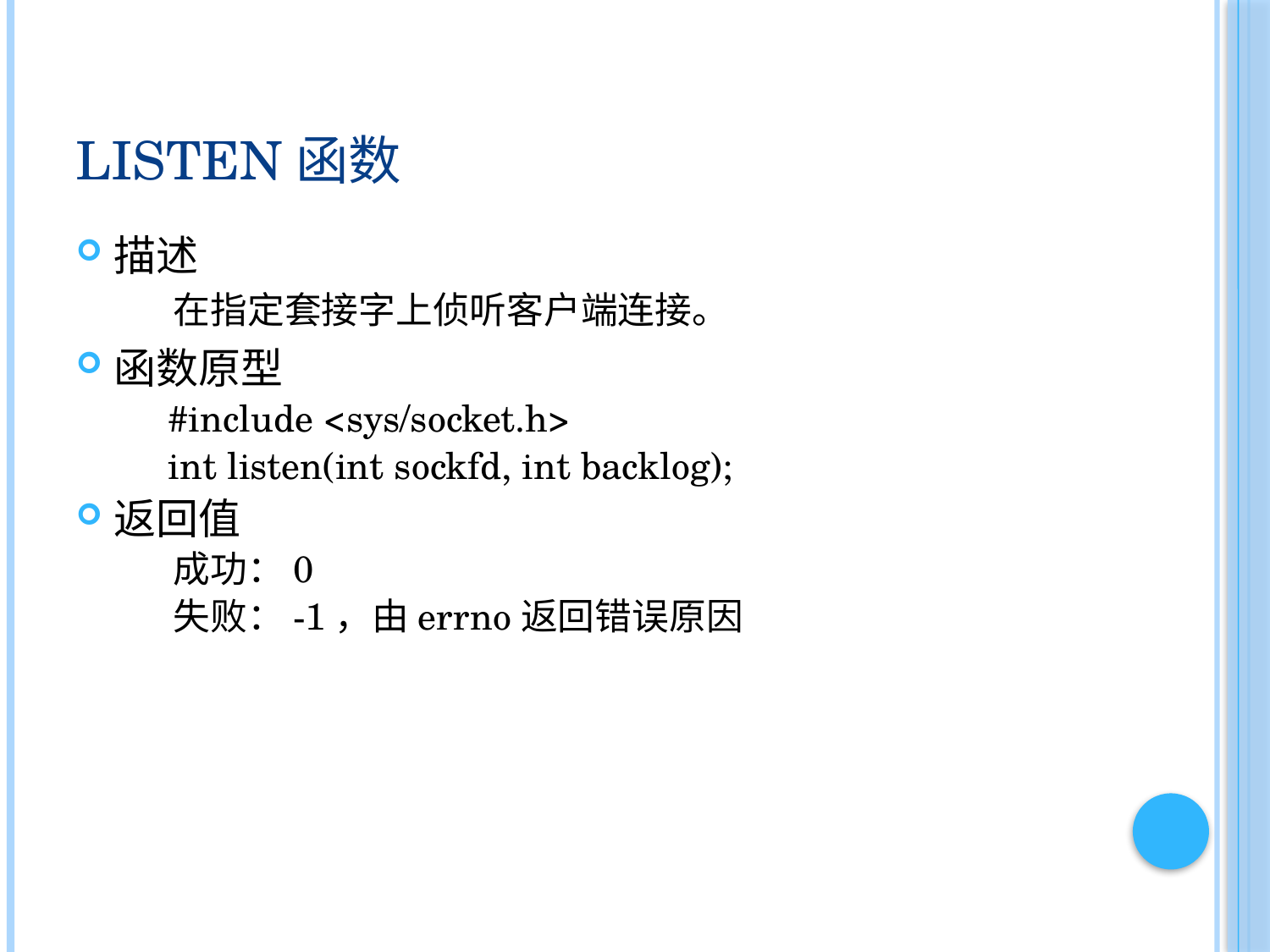

# listen函数
描述
    在指定套接字上侦听客户端连接。
函数原型
    #include <sys/socket.h>
    int listen(int sockfd, int backlog);
返回值
    成功：0
    失败：-1，由errno返回错误原因